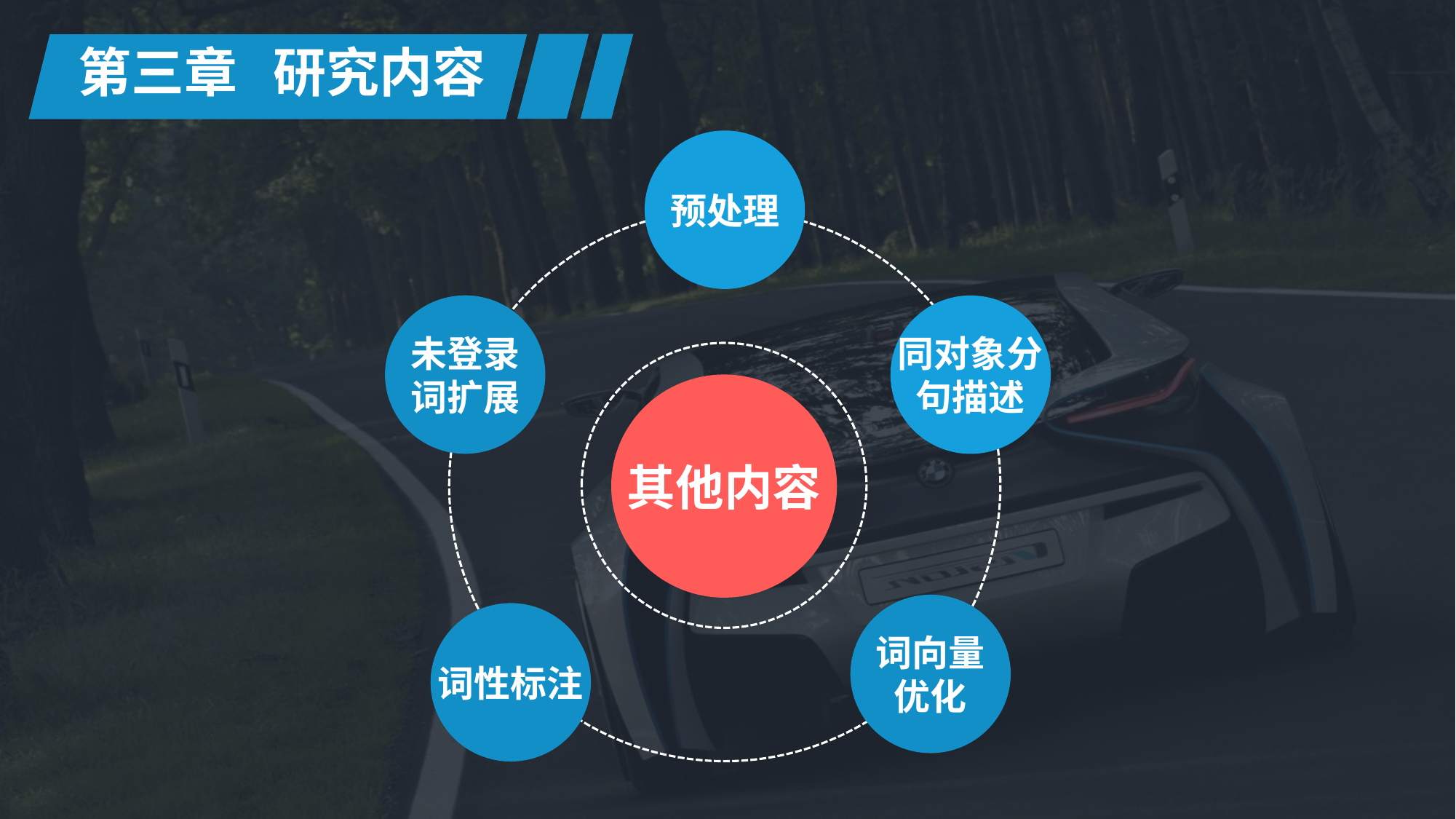

第三章   研究内容

预处理
词向量
优化
词性标注

其他内容
未登录
词扩展
同对象分
句描述